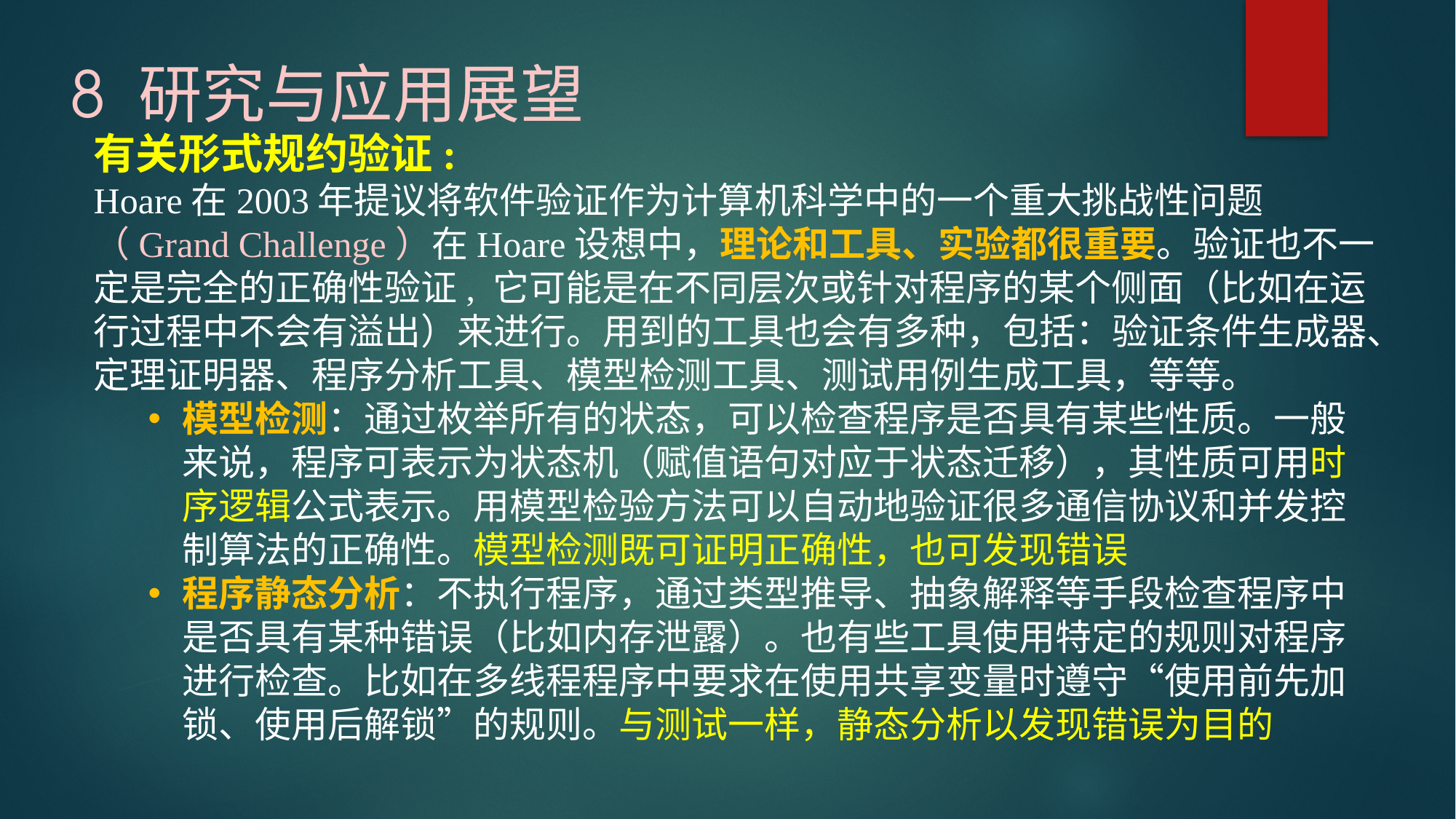

8 研究与应用展望
有关形式规约验证:
Hoare在2003年提议将软件验证作为计算机科学中的一个重大挑战性问题（Grand Challenge）在Hoare设想中，理论和工具、实验都很重要。验证也不一定是完全的正确性验证, 它可能是在不同层次或针对程序的某个侧面（比如在运行过程中不会有溢出）来进行。用到的工具也会有多种，包括：验证条件生成器、定理证明器、程序分析工具、模型检测工具、测试用例生成工具，等等。
模型检测：通过枚举所有的状态，可以检查程序是否具有某些性质。一般来说，程序可表示为状态机（赋值语句对应于状态迁移），其性质可用时序逻辑公式表示。用模型检验方法可以自动地验证很多通信协议和并发控制算法的正确性。模型检测既可证明正确性，也可发现错误
程序静态分析：不执行程序，通过类型推导、抽象解释等手段检查程序中是否具有某种错误（比如内存泄露）。也有些工具使用特定的规则对程序进行检查。比如在多线程程序中要求在使用共享变量时遵守“使用前先加锁、使用后解锁”的规则。与测试一样，静态分析以发现错误为目的